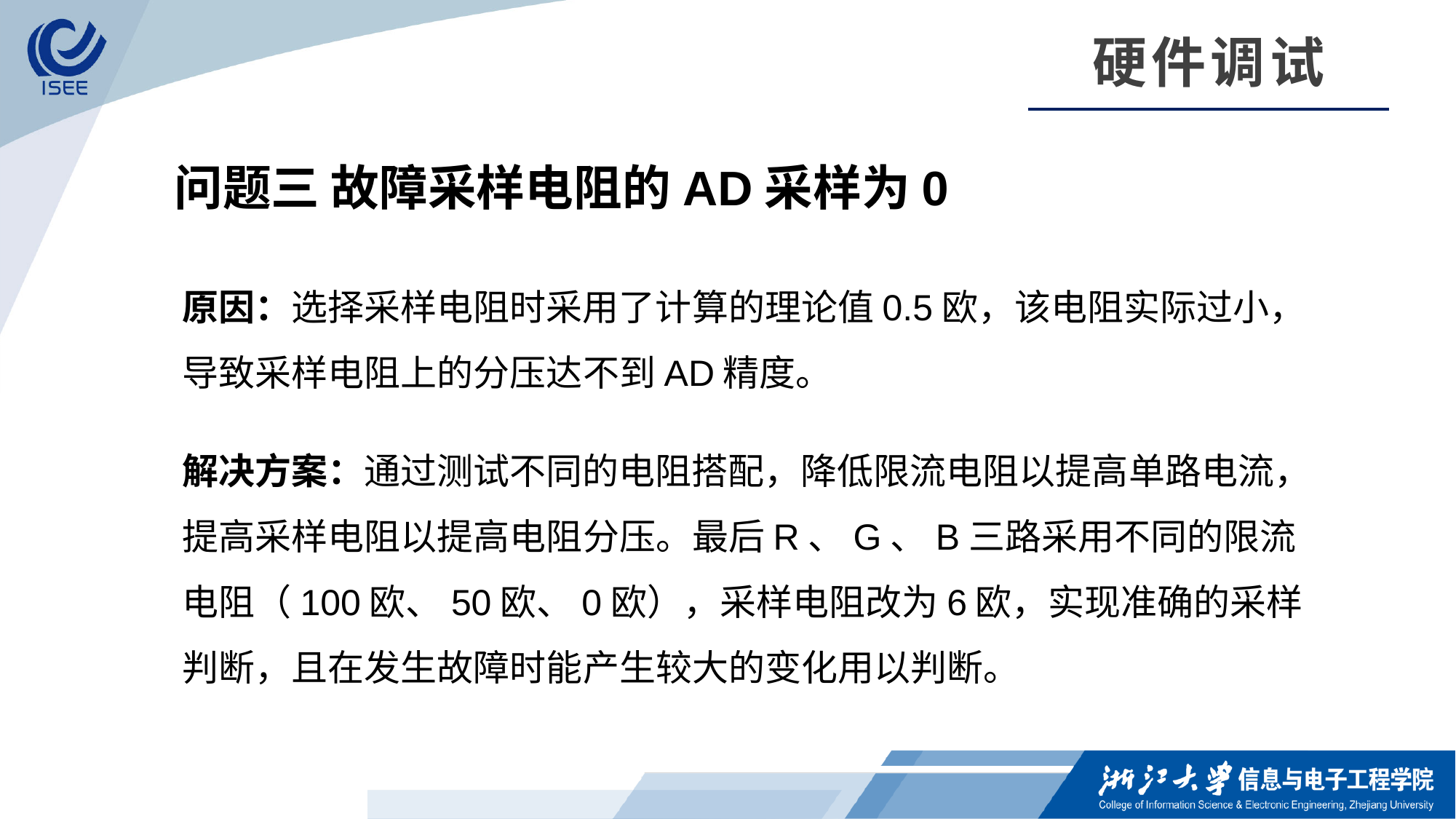

硬件调试
问题三 故障采样电阻的AD采样为0
原因：选择采样电阻时采用了计算的理论值0.5欧，该电阻实际过小，导致采样电阻上的分压达不到AD精度。
解决方案：通过测试不同的电阻搭配，降低限流电阻以提高单路电流，提高采样电阻以提高电阻分压。最后R、G、B三路采用不同的限流电阻（100欧、50欧、0欧），采样电阻改为6欧，实现准确的采样判断，且在发生故障时能产生较大的变化用以判断。